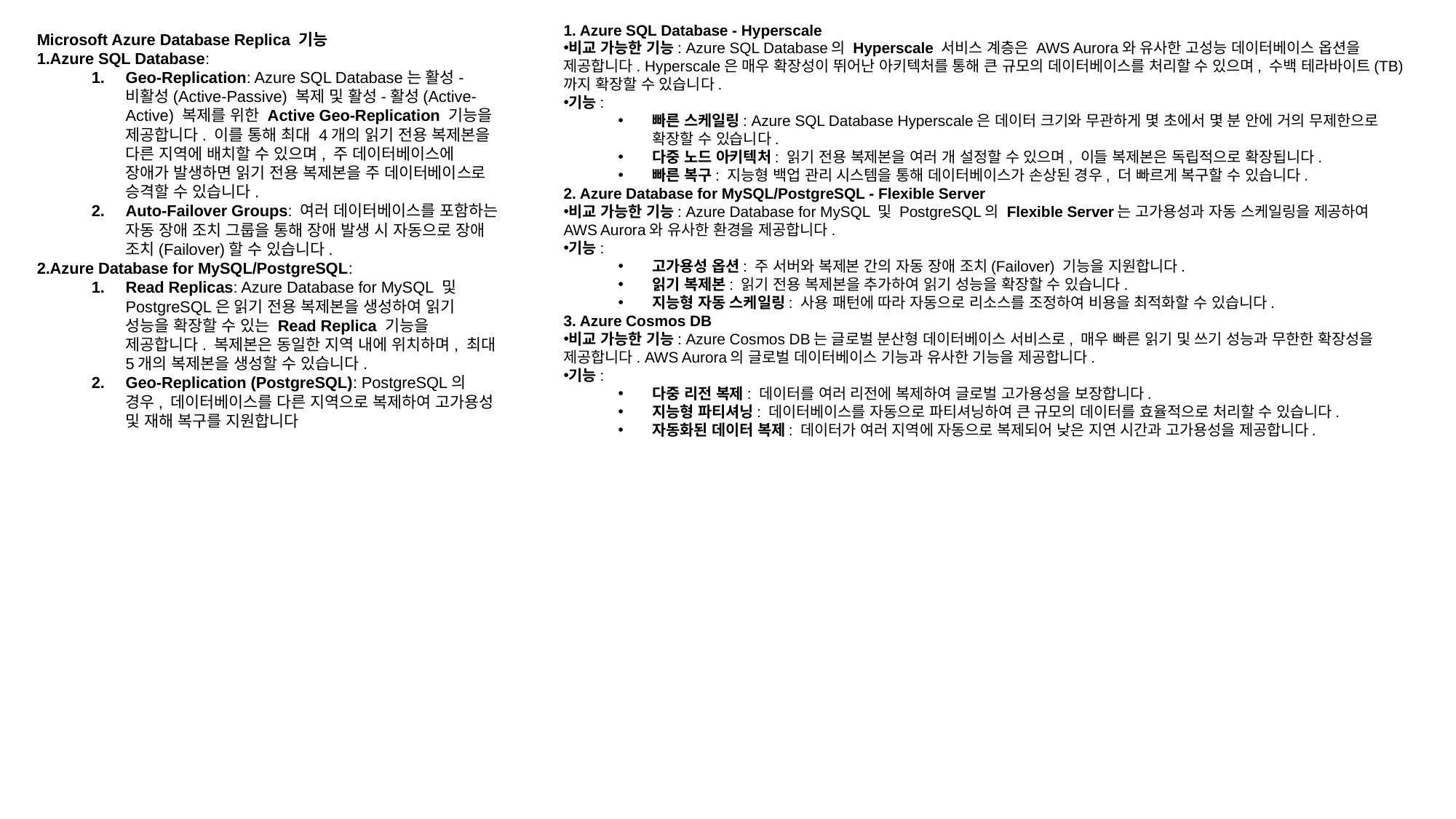

1. Azure SQL Database - Hyperscale
비교 가능한 기능: Azure SQL Database의 Hyperscale 서비스 계층은 AWS Aurora와 유사한 고성능 데이터베이스 옵션을 제공합니다. Hyperscale은 매우 확장성이 뛰어난 아키텍처를 통해 큰 규모의 데이터베이스를 처리할 수 있으며, 수백 테라바이트(TB)까지 확장할 수 있습니다.
기능:
빠른 스케일링: Azure SQL Database Hyperscale은 데이터 크기와 무관하게 몇 초에서 몇 분 안에 거의 무제한으로 확장할 수 있습니다.
다중 노드 아키텍처: 읽기 전용 복제본을 여러 개 설정할 수 있으며, 이들 복제본은 독립적으로 확장됩니다.
빠른 복구: 지능형 백업 관리 시스템을 통해 데이터베이스가 손상된 경우, 더 빠르게 복구할 수 있습니다.
2. Azure Database for MySQL/PostgreSQL - Flexible Server
비교 가능한 기능: Azure Database for MySQL 및 PostgreSQL의 Flexible Server는 고가용성과 자동 스케일링을 제공하여 AWS Aurora와 유사한 환경을 제공합니다.
기능:
고가용성 옵션: 주 서버와 복제본 간의 자동 장애 조치(Failover) 기능을 지원합니다.
읽기 복제본: 읽기 전용 복제본을 추가하여 읽기 성능을 확장할 수 있습니다.
지능형 자동 스케일링: 사용 패턴에 따라 자동으로 리소스를 조정하여 비용을 최적화할 수 있습니다.
3. Azure Cosmos DB
비교 가능한 기능: Azure Cosmos DB는 글로벌 분산형 데이터베이스 서비스로, 매우 빠른 읽기 및 쓰기 성능과 무한한 확장성을 제공합니다. AWS Aurora의 글로벌 데이터베이스 기능과 유사한 기능을 제공합니다.
기능:
다중 리전 복제: 데이터를 여러 리전에 복제하여 글로벌 고가용성을 보장합니다.
지능형 파티셔닝: 데이터베이스를 자동으로 파티셔닝하여 큰 규모의 데이터를 효율적으로 처리할 수 있습니다.
자동화된 데이터 복제: 데이터가 여러 지역에 자동으로 복제되어 낮은 지연 시간과 고가용성을 제공합니다.
Microsoft Azure Database Replica 기능
Azure SQL Database:
Geo-Replication: Azure SQL Database는 활성-비활성(Active-Passive) 복제 및 활성-활성(Active-Active) 복제를 위한 Active Geo-Replication 기능을 제공합니다. 이를 통해 최대 4개의 읽기 전용 복제본을 다른 지역에 배치할 수 있으며, 주 데이터베이스에 장애가 발생하면 읽기 전용 복제본을 주 데이터베이스로 승격할 수 있습니다.
Auto-Failover Groups: 여러 데이터베이스를 포함하는 자동 장애 조치 그룹을 통해 장애 발생 시 자동으로 장애 조치(Failover)할 수 있습니다.
Azure Database for MySQL/PostgreSQL:
Read Replicas: Azure Database for MySQL 및 PostgreSQL은 읽기 전용 복제본을 생성하여 읽기 성능을 확장할 수 있는 Read Replica 기능을 제공합니다. 복제본은 동일한 지역 내에 위치하며, 최대 5개의 복제본을 생성할 수 있습니다.
Geo-Replication (PostgreSQL): PostgreSQL의 경우, 데이터베이스를 다른 지역으로 복제하여 고가용성 및 재해 복구를 지원합니다